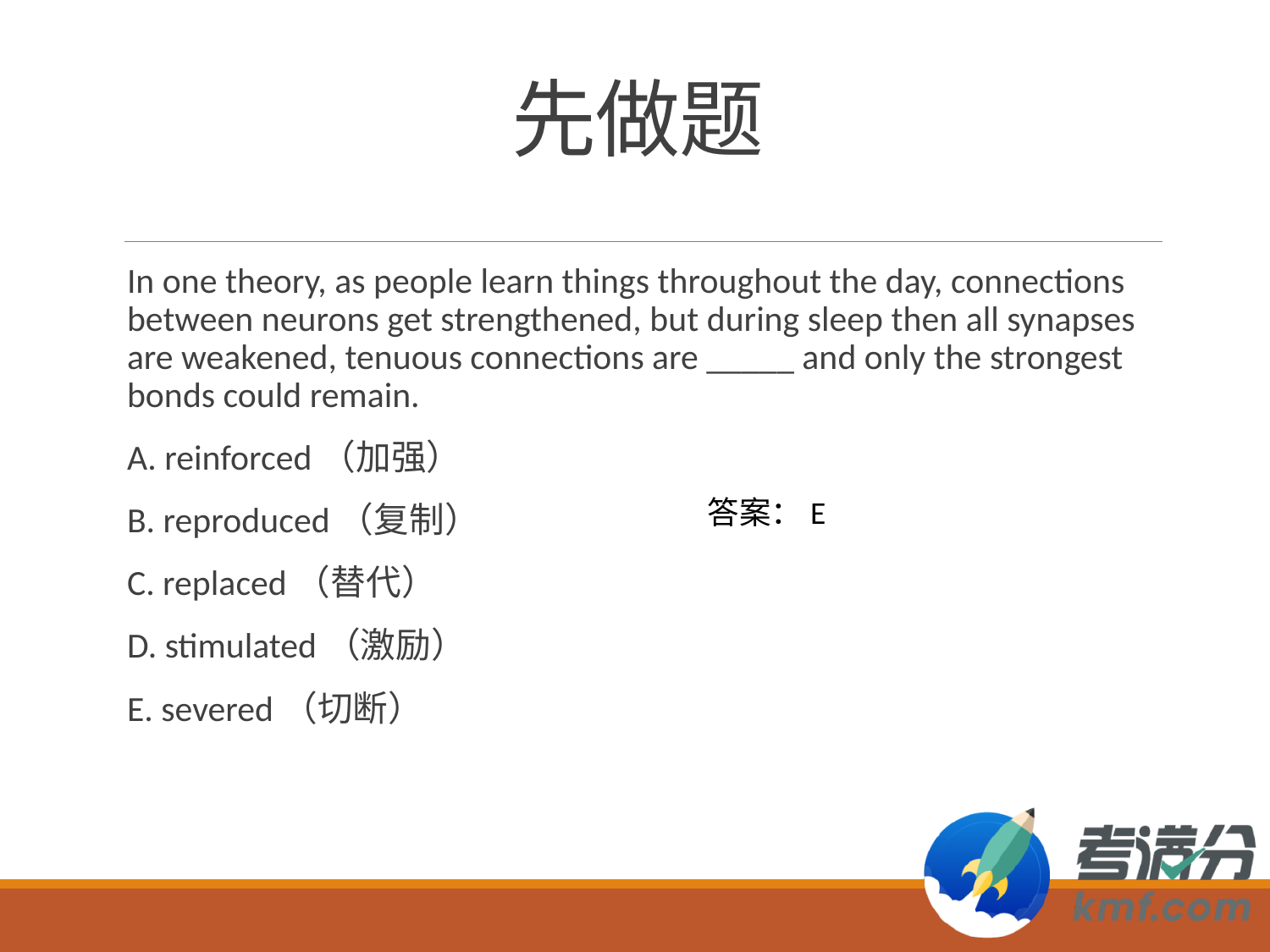

# 先做题
In one theory, as people learn things throughout the day, connections between neurons get strengthened, but during sleep then all synapses are weakened, tenuous connections are _____ and only the strongest bonds could remain.
A. reinforced（加强）
B. reproduced（复制）
C. replaced（替代）
D. stimulated（激励）
E. severed（切断）
答案：E